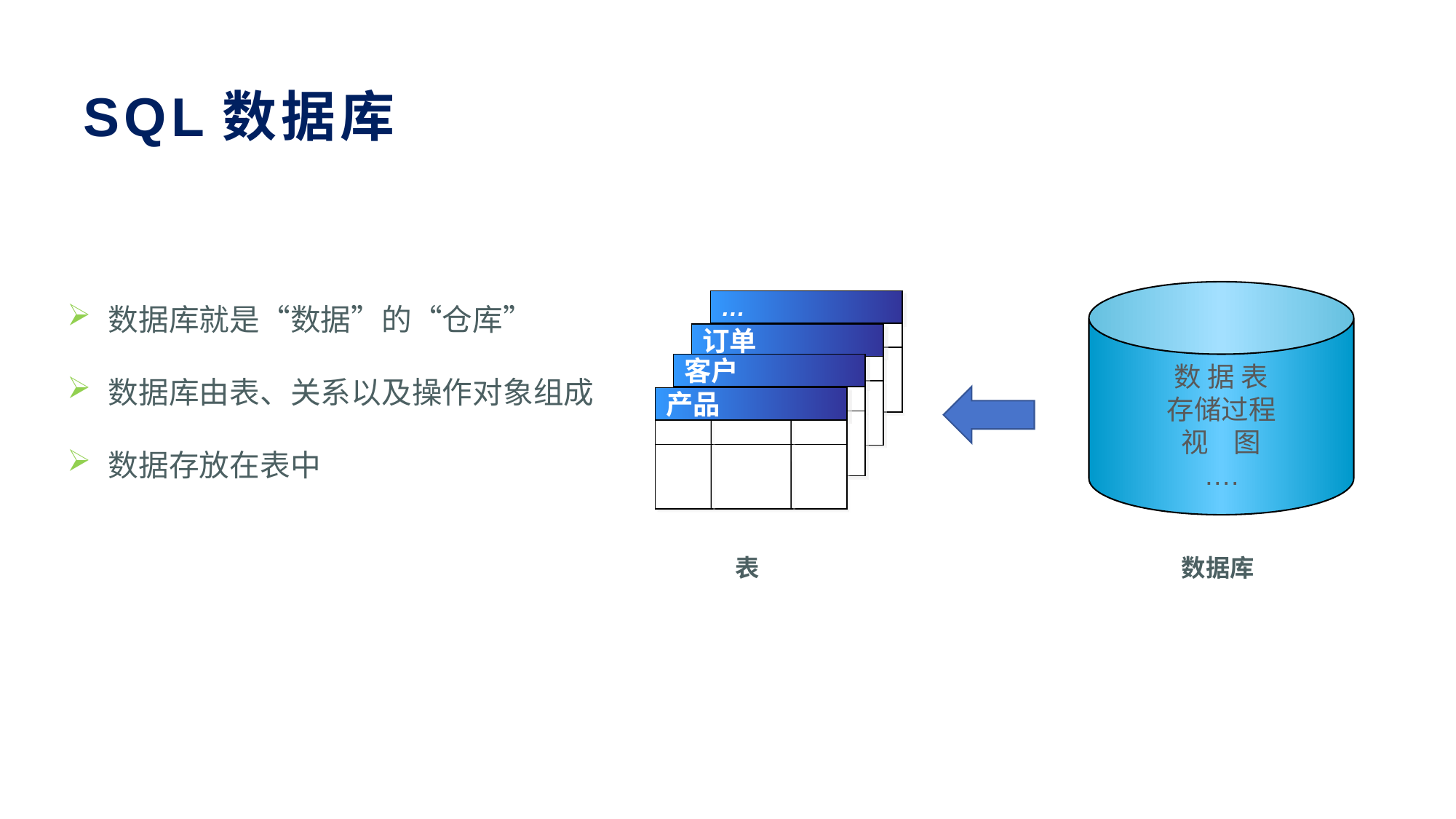

# SQL数据库
数据库就是“数据”的“仓库”
数据库由表、关系以及操作对象组成
数据存放在表中
数 据 表
存储过程
视    图
….
…

订单

客户

产品

表
       数据库